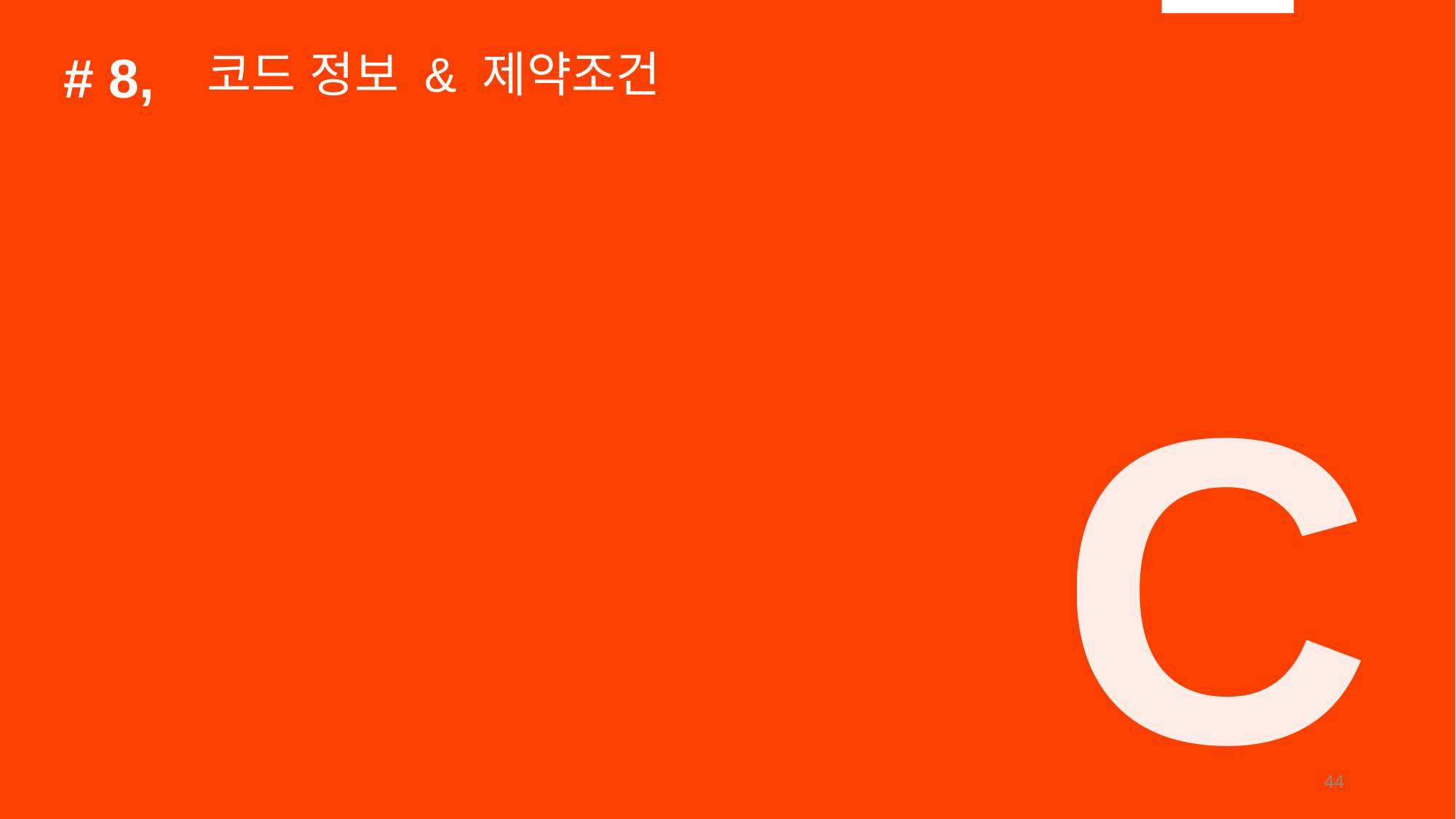

# 8,
코드 정보 & 제약조건
C
44